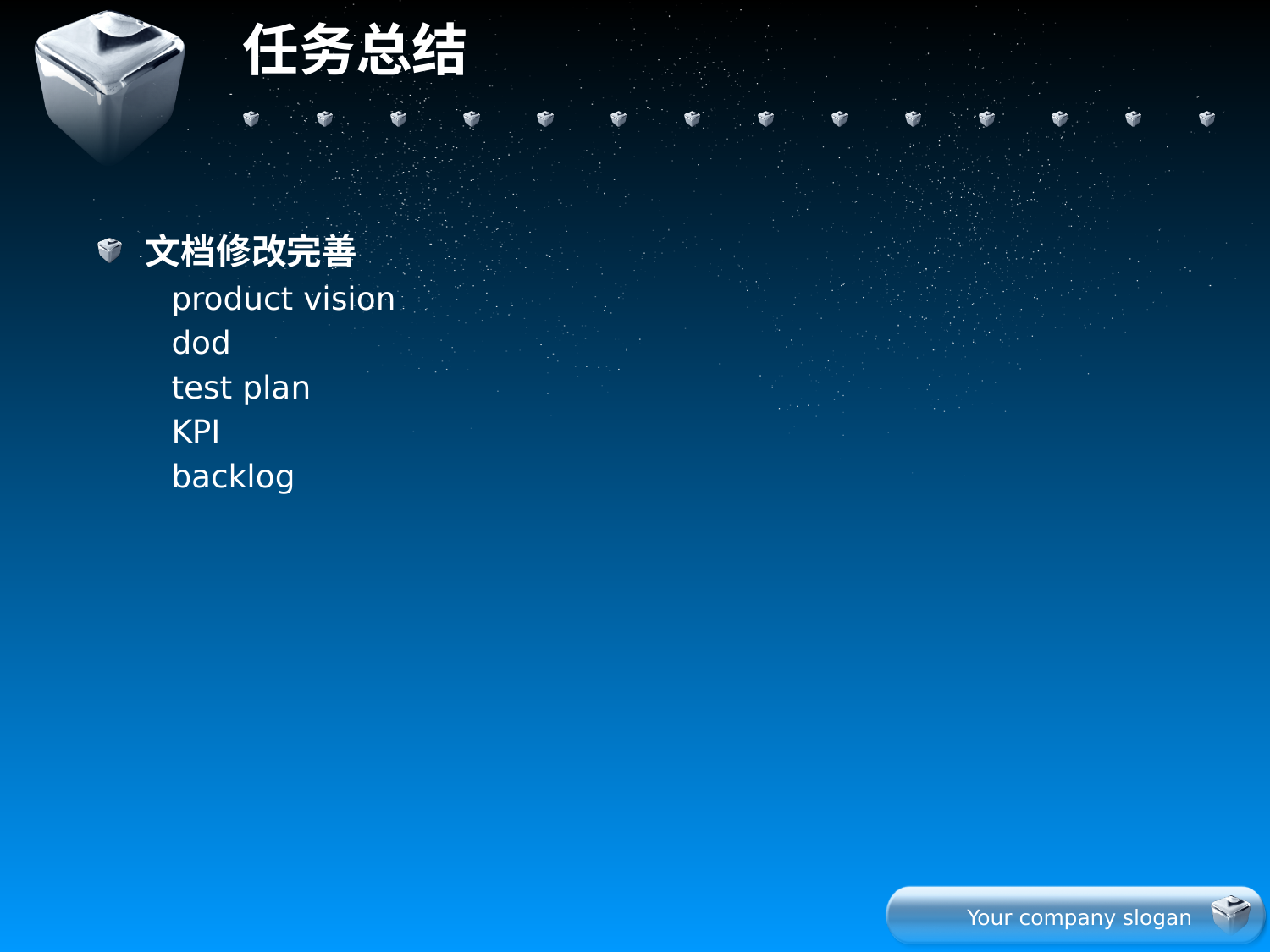

# 任务总结
文档修改完善
 product vision
 dod
 test plan
 KPI
 backlog